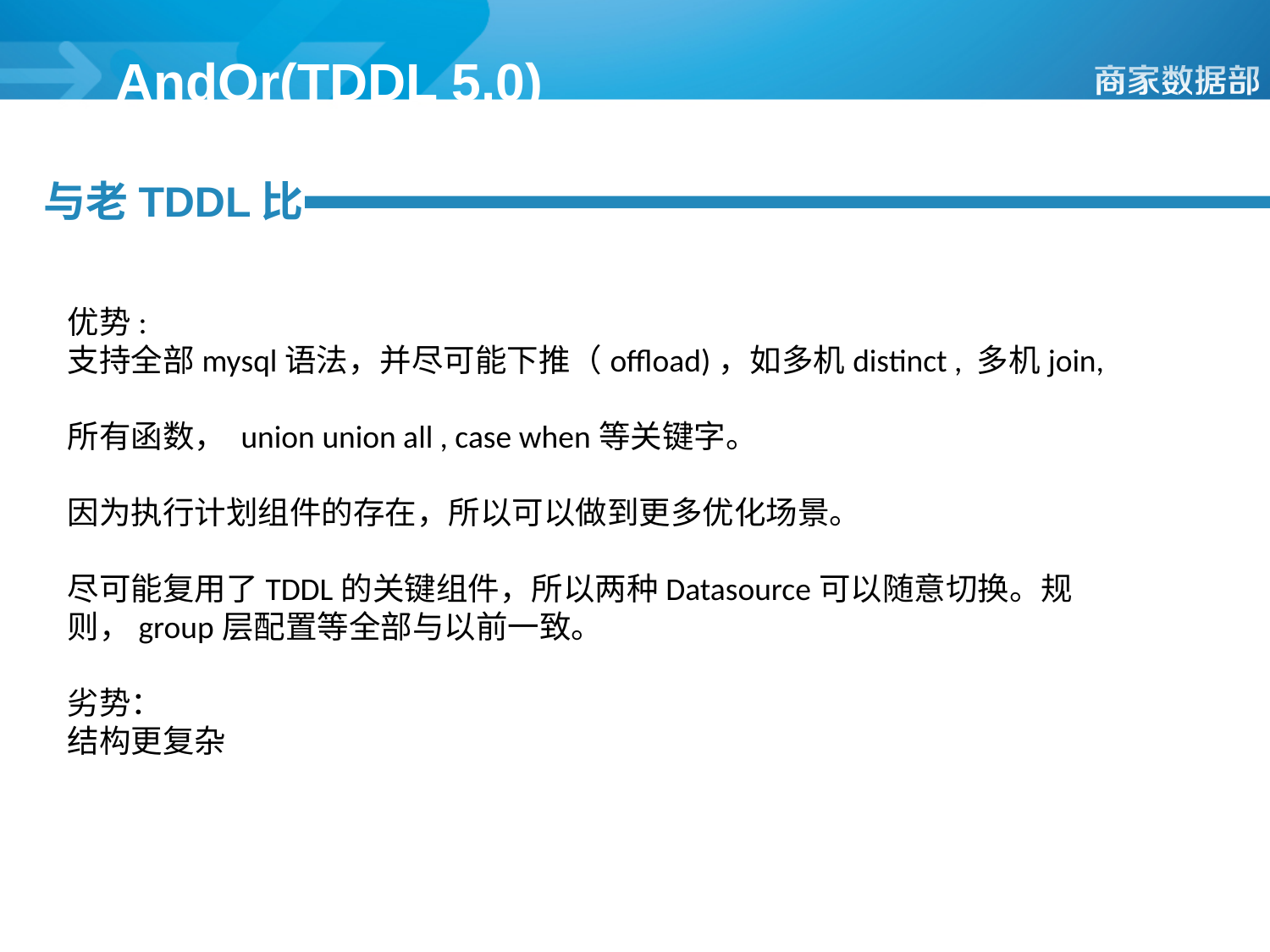

AndOr(TDDL 5.0)
与老TDDL比

优势:
支持全部mysql语法，并尽可能下推（offload)，如多机distinct , 多机join,
所有函数， union union all , case when等关键字。

因为执行计划组件的存在，所以可以做到更多优化场景。

尽可能复用了TDDL的关键组件，所以两种Datasource可以随意切换。规则，group层配置等全部与以前一致。

劣势：
结构更复杂